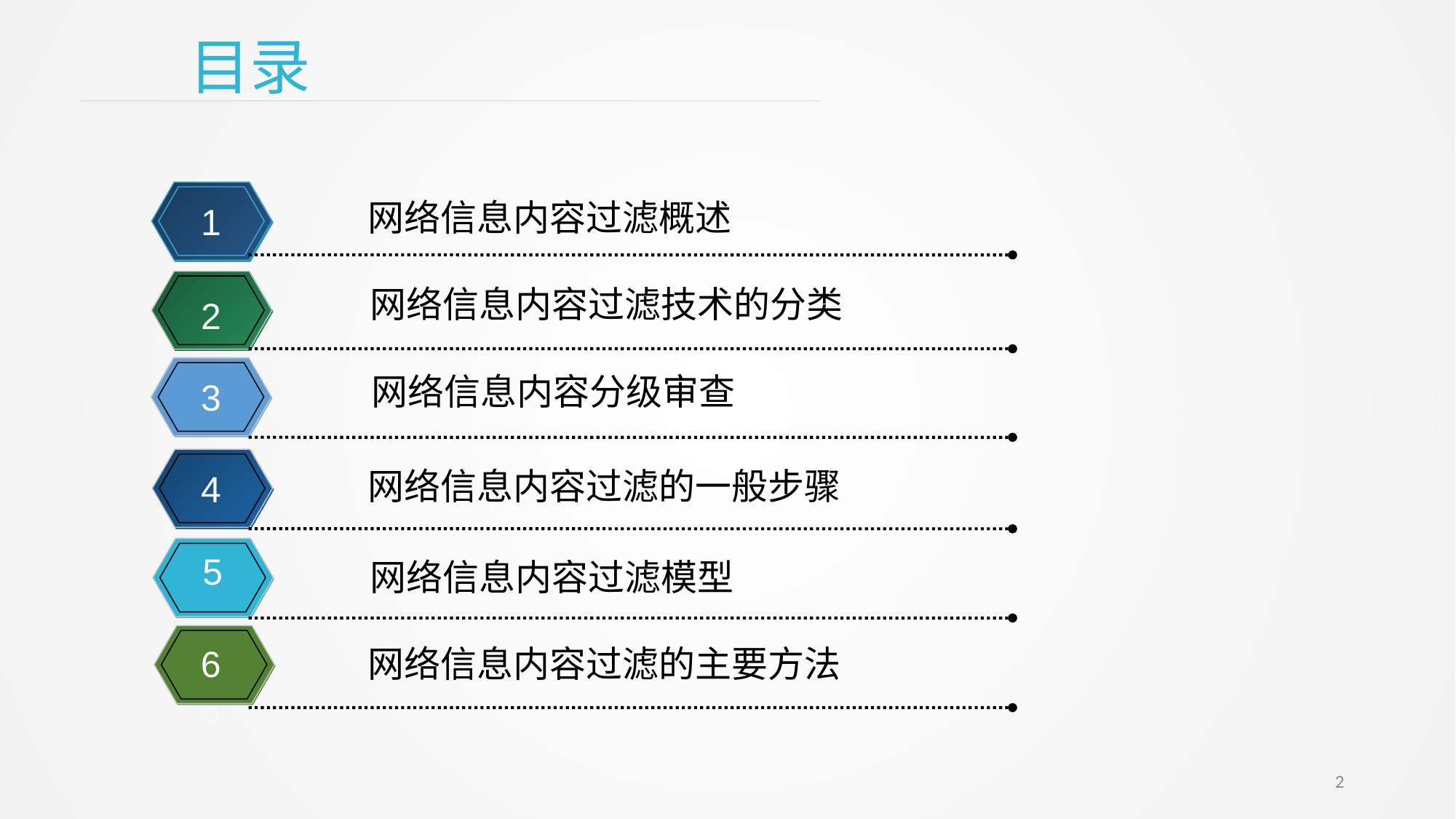

目录

网络信息内容过滤概述

1

网络信息内容过滤技术的分类
2

网络信息内容分级审查
3

网络信息内容过滤的一般步骤
4

5
网络信息内容过滤模型

网络信息内容过滤的主要方法
6
5

2